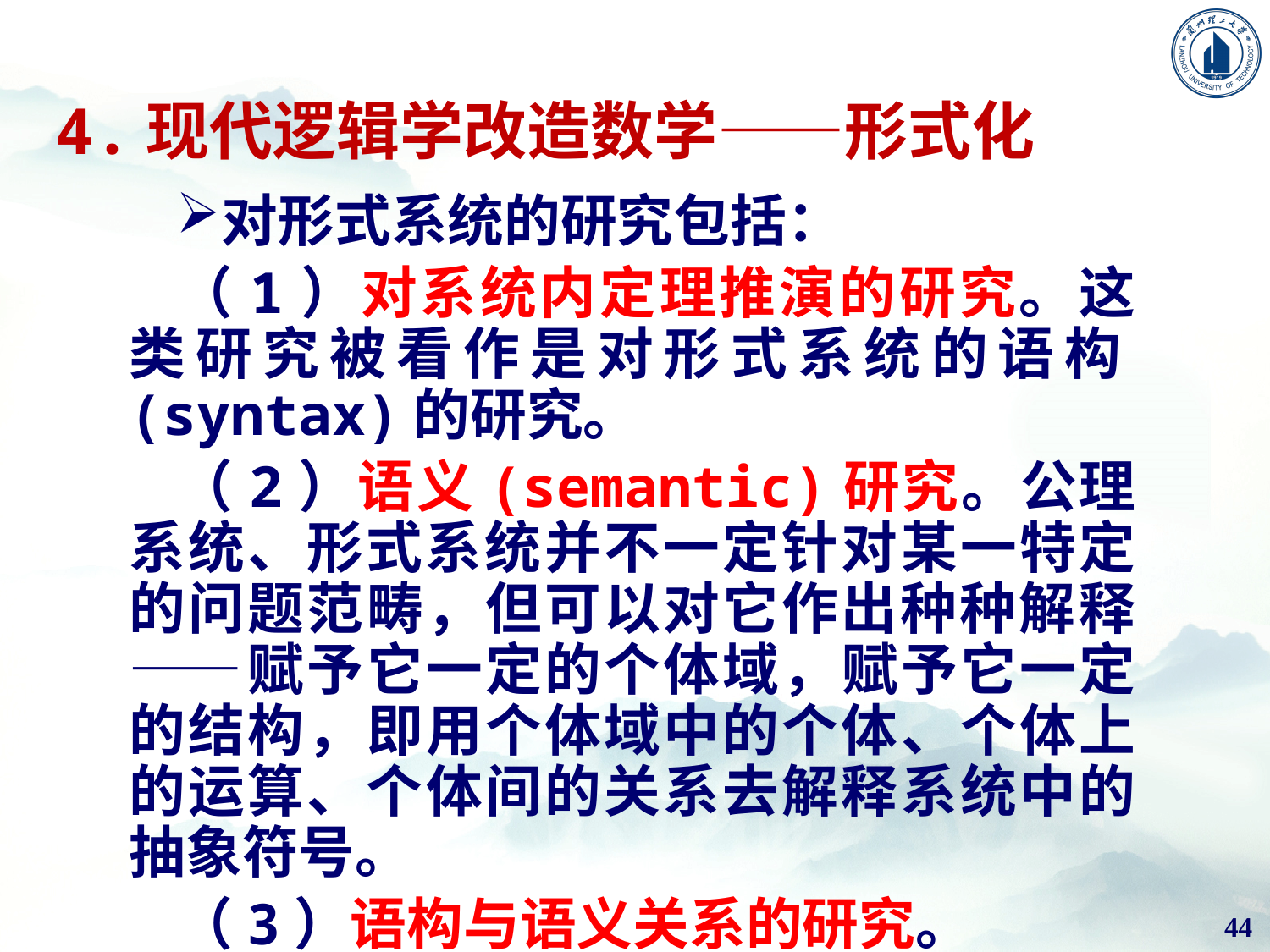

# 4.现代逻辑学改造数学——形式化
对形式系统的研究包括：
（1）对系统内定理推演的研究。这类研究被看作是对形式系统的语构(syntax)的研究。
（2）语义(semantic)研究。公理系统、形式系统并不一定针对某一特定的问题范畴，但可以对它作出种种解释——赋予它一定的个体域，赋予它一定的结构，即用个体域中的个体、个体上的运算、个体间的关系去解释系统中的抽象符号。
（3）语构与语义关系的研究。
44